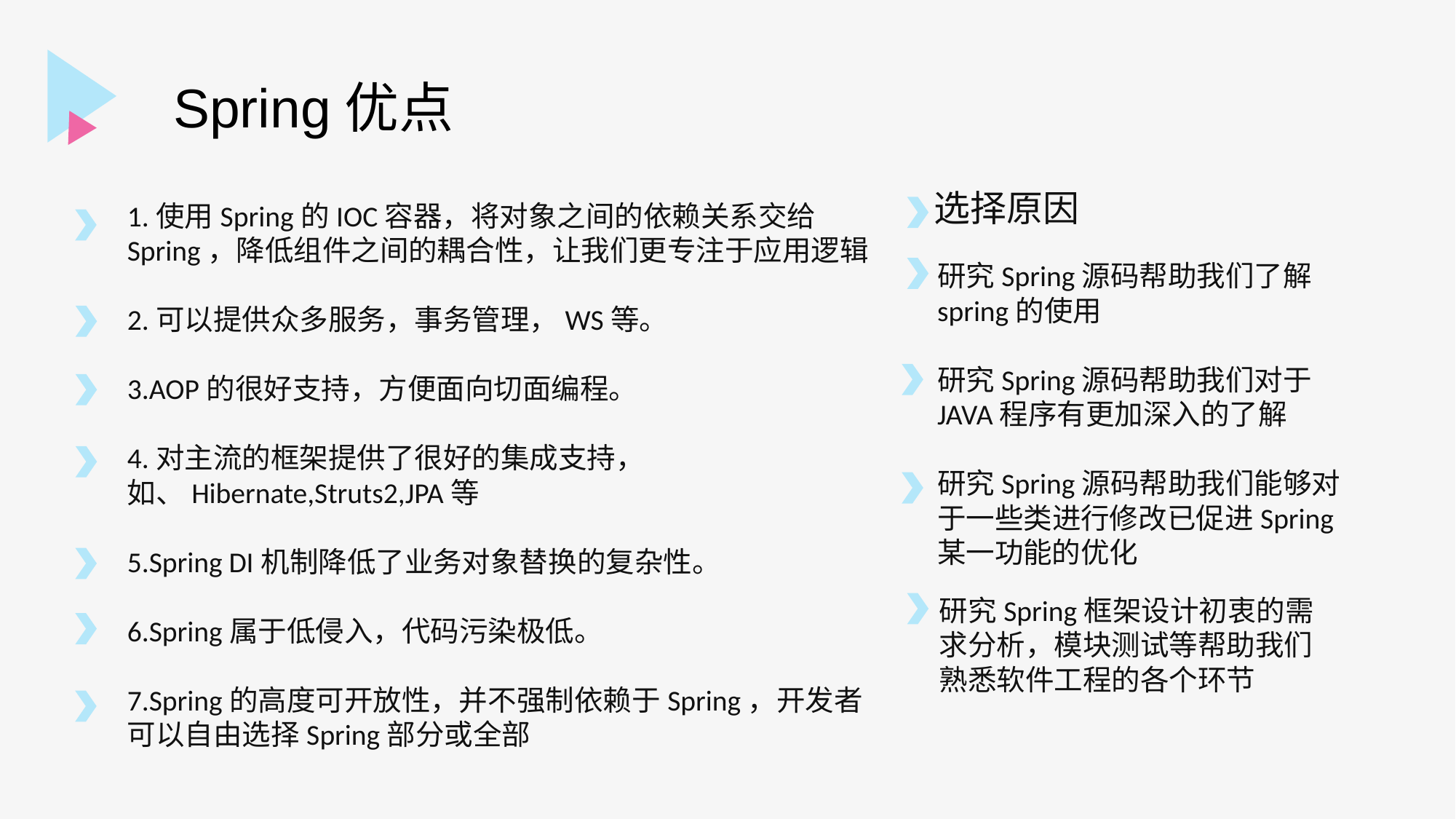

Spring优点
选择原因
1.使用Spring的IOC容器，将对象之间的依赖关系交给Spring，降低组件之间的耦合性，让我们更专注于应用逻辑

2.可以提供众多服务，事务管理，WS等。

3.AOP的很好支持，方便面向切面编程。

4.对主流的框架提供了很好的集成支持，如、Hibernate,Struts2,JPA等

5.Spring DI机制降低了业务对象替换的复杂性。

6.Spring属于低侵入，代码污染极低。

7.Spring的高度可开放性，并不强制依赖于Spring，开发者可以自由选择Spring部分或全部

研究Spring源码帮助我们了解spring的使用

研究Spring源码帮助我们对于JAVA程序有更加深入的了解

研究Spring源码帮助我们能够对于一些类进行修改已促进Spring某一功能的优化

研究Spring框架设计初衷的需求分析，模块测试等帮助我们熟悉软件工程的各个环节